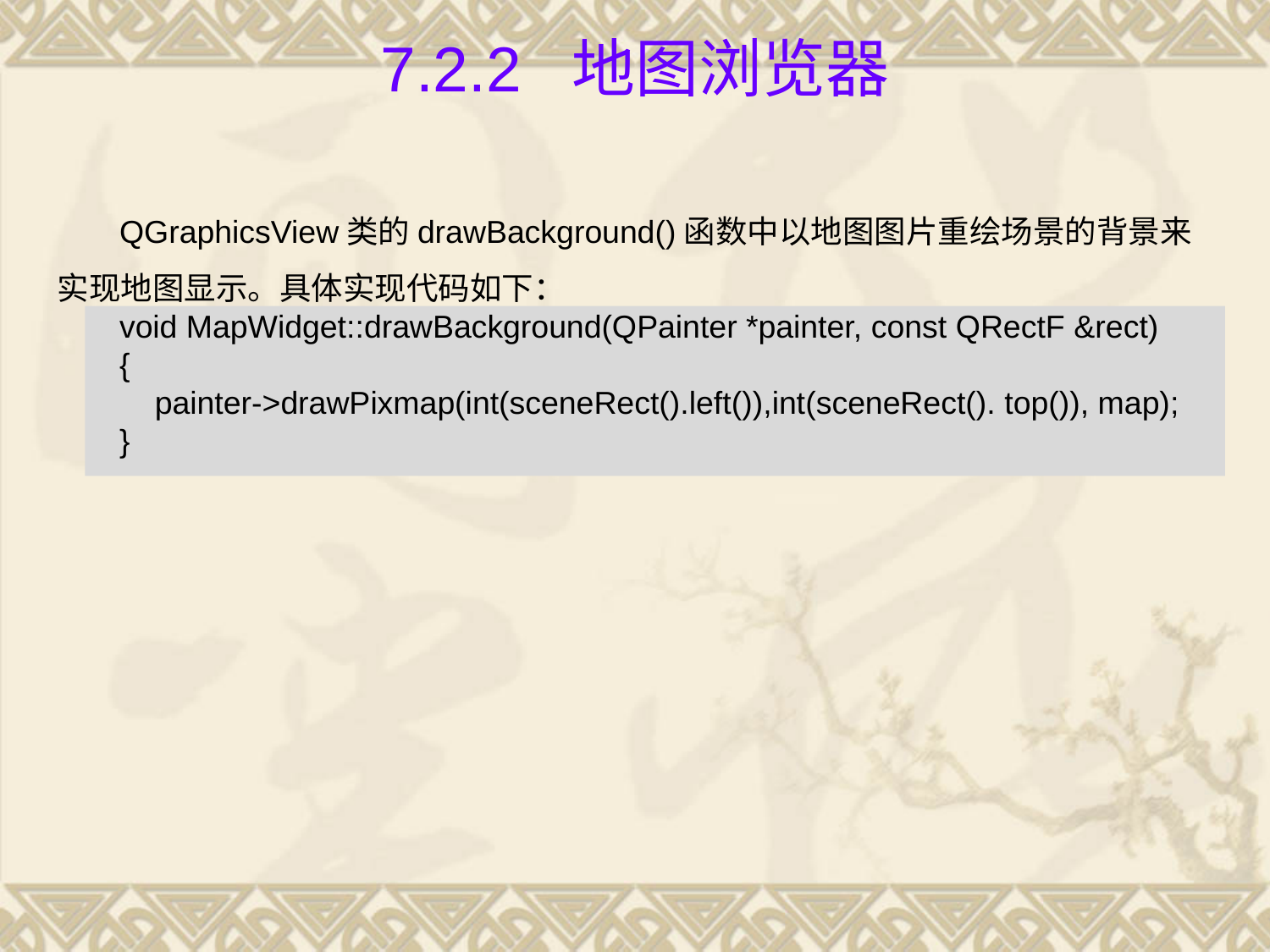

# 7.2.2  地图浏览器
QGraphicsView类的drawBackground()函数中以地图图片重绘场景的背景来实现地图显示。具体实现代码如下：
void MapWidget::drawBackground(QPainter *painter, const QRectF &rect)
{
    painter->drawPixmap(int(sceneRect().left()),int(sceneRect(). top()), map);
}